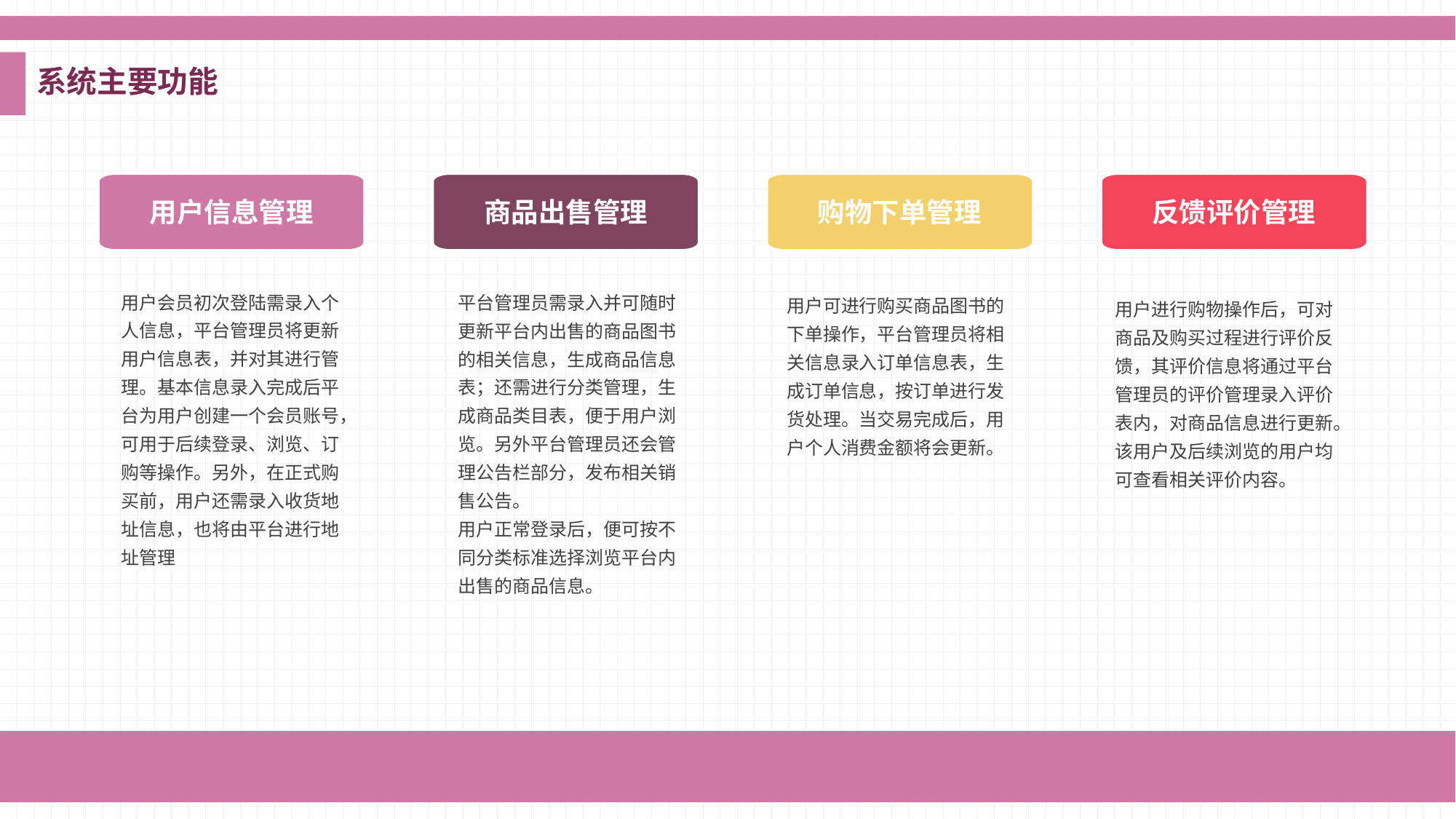

系统主要功能

反馈评价管理
商品出售管理
购物下单管理
用户信息管理
用户会员初次登陆需录入个人信息，平台管理员将更新用户信息表，并对其进行管理。基本信息录入完成后平台为用户创建一个会员账号，可用于后续登录、浏览、订购等操作。另外，在正式购买前，用户还需录入收货地址信息，也将由平台进行地址管理
平台管理员需录入并可随时更新平台内出售的商品图书的相关信息，生成商品信息表；还需进行分类管理，生成商品类目表，便于用户浏览。另外平台管理员还会管理公告栏部分，发布相关销售公告。
用户正常登录后，便可按不同分类标准选择浏览平台内出售的商品信息。
用户可进行购买商品图书的下单操作，平台管理员将相关信息录入订单信息表，生成订单信息，按订单进行发货处理。当交易完成后，用户个人消费金额将会更新。
用户进行购物操作后，可对商品及购买过程进行评价反馈，其评价信息将通过平台管理员的评价管理录入评价表内，对商品信息进行更新。该用户及后续浏览的用户均可查看相关评价内容。